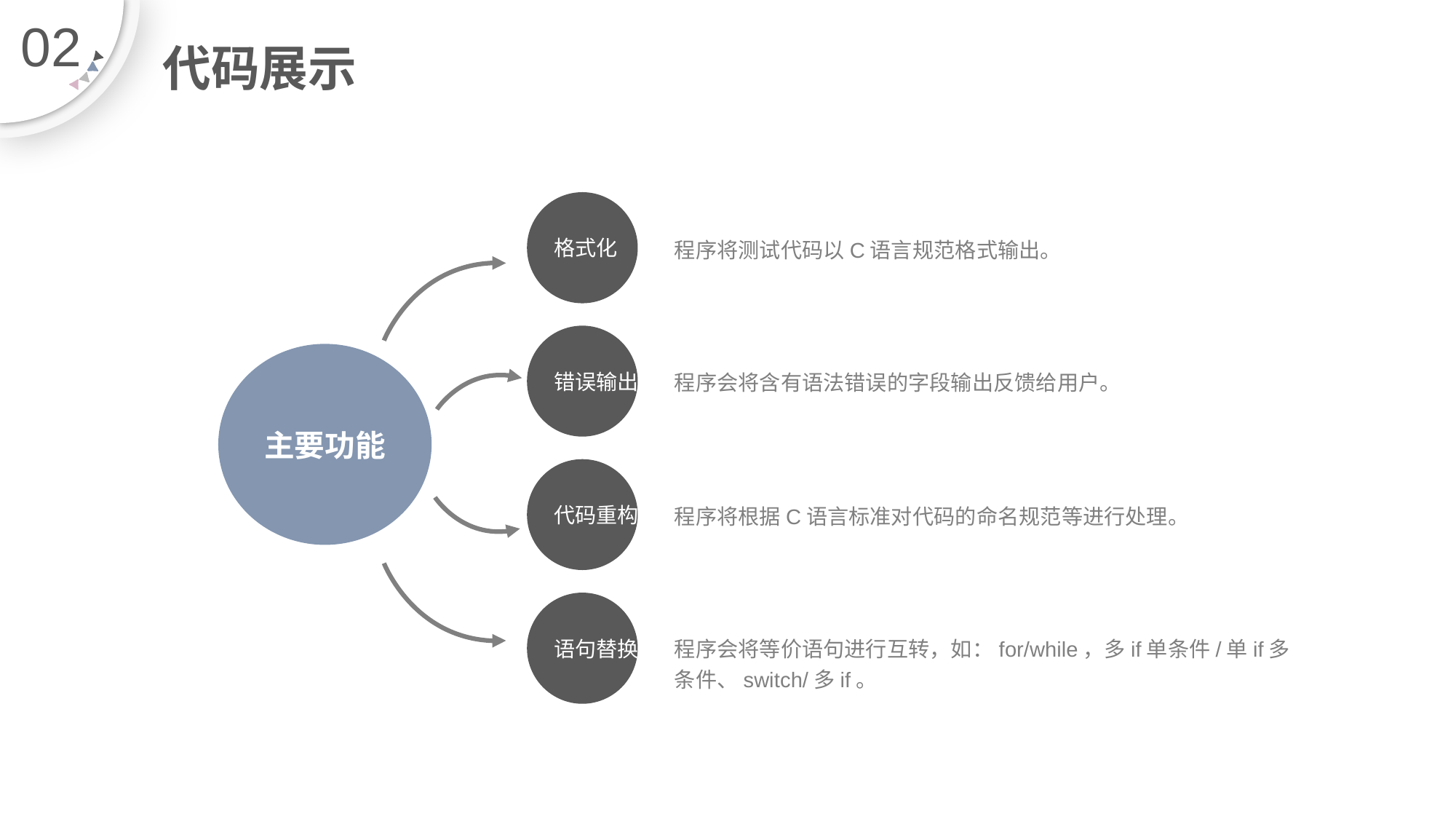

02

代码展示
格式化
程序将测试代码以C语言规范格式输出。

错误输出
程序会将含有语法错误的字段输出反馈给用户。
主要功能

代码重构
程序将根据C语言标准对代码的命名规范等进行处理。

语句替换
程序会将等价语句进行互转，如：for/while，多if单条件/单if多条件、switch/多if。